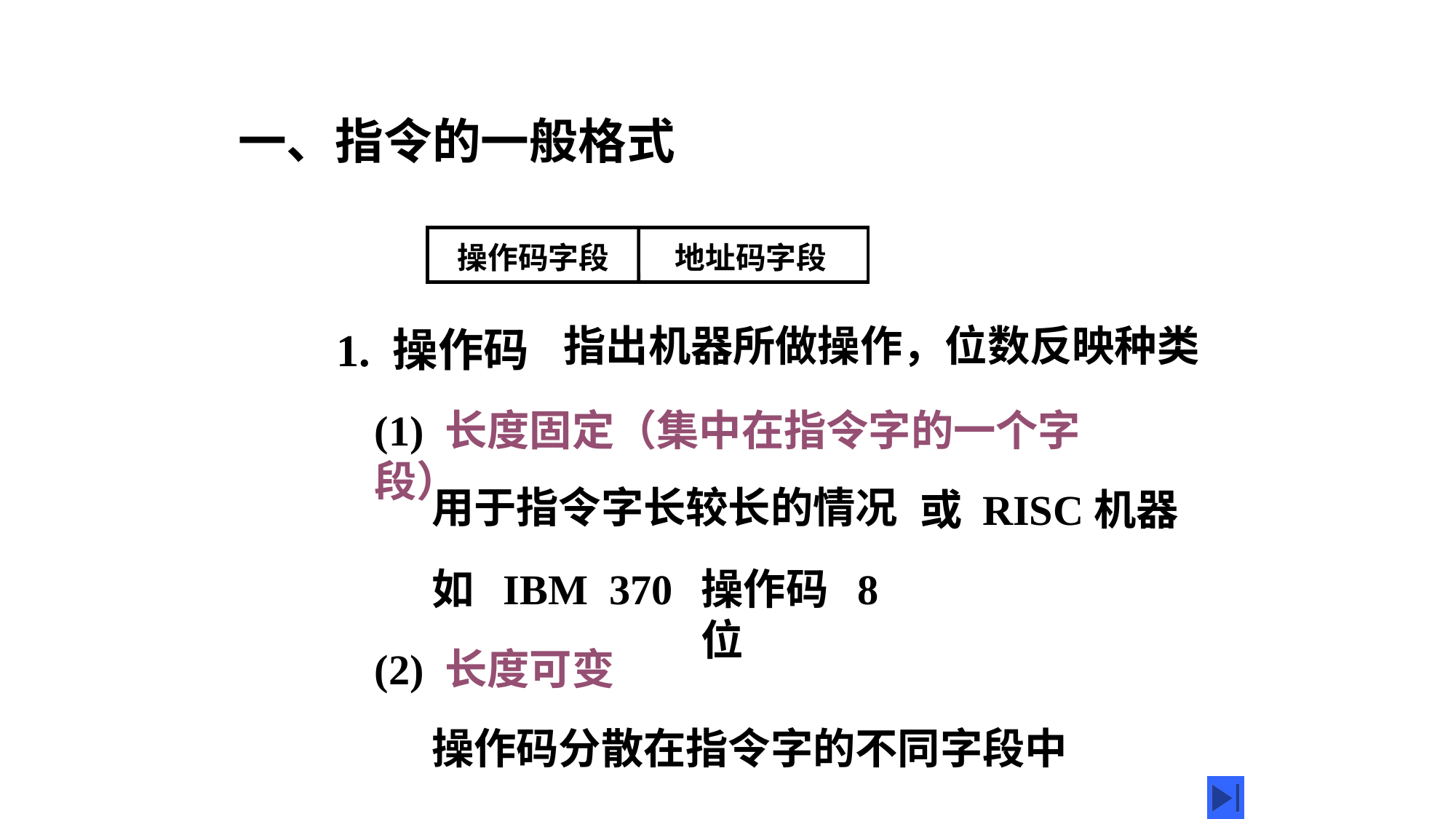

一、指令的一般格式
  操作码字段        地址码字段

指出机器所做操作，位数反映种类
1. 操作码
(1) 长度固定（集中在指令字的一个字段）
用于指令字长较长的情况
或 RISC机器
如  IBM  370
操作码  8  位
(2) 长度可变
操作码分散在指令字的不同字段中